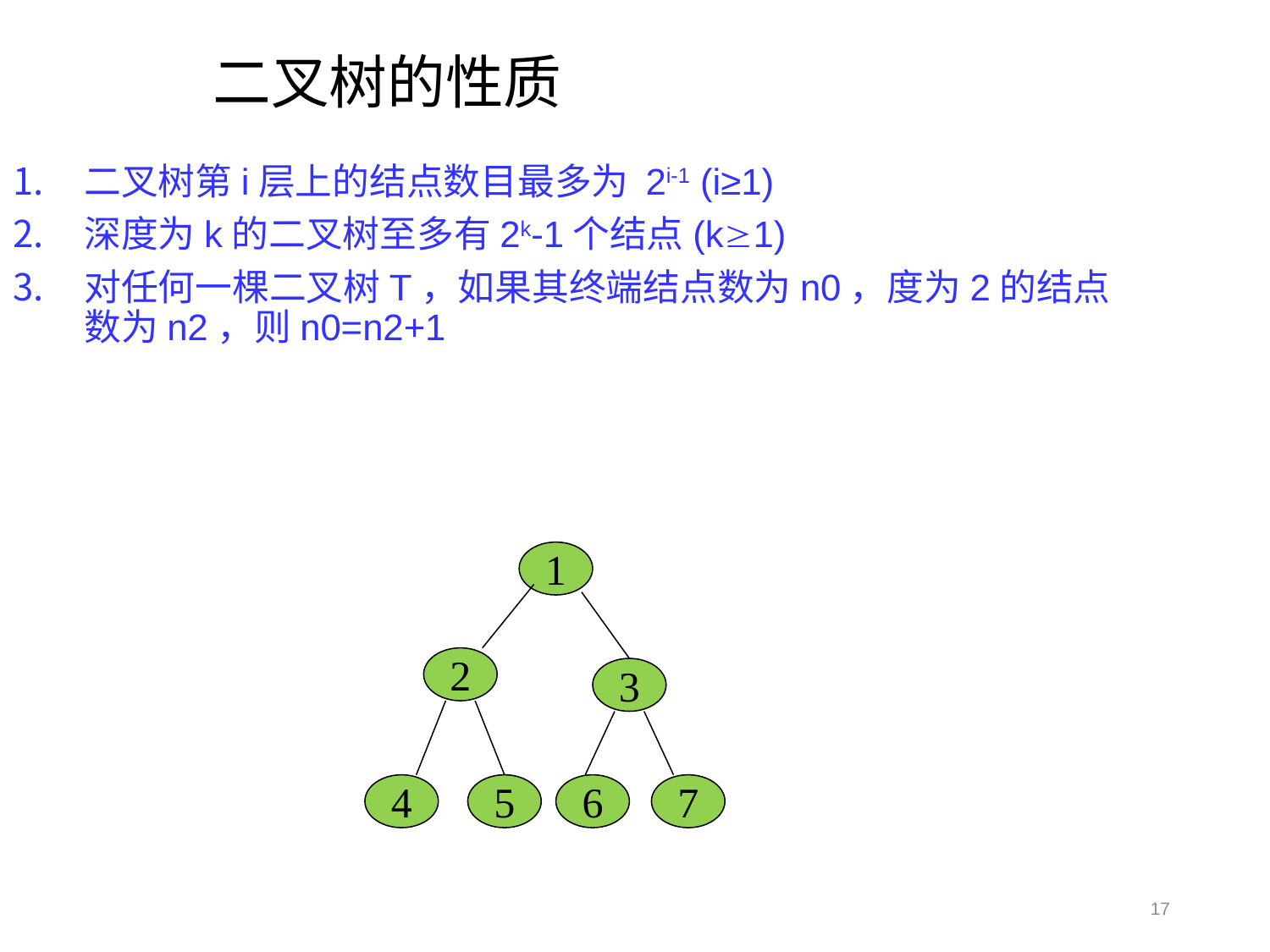

二叉树的性质
二叉树第i层上的结点数目最多为 2i-1 (i≥1)
深度为k的二叉树至多有2k-1个结点(k≥1)
对任何一棵二叉树T，如果其终端结点数为n0，度为2的结点数为n2，则n0=n2+1
1

2
3

4
5
6
7
17